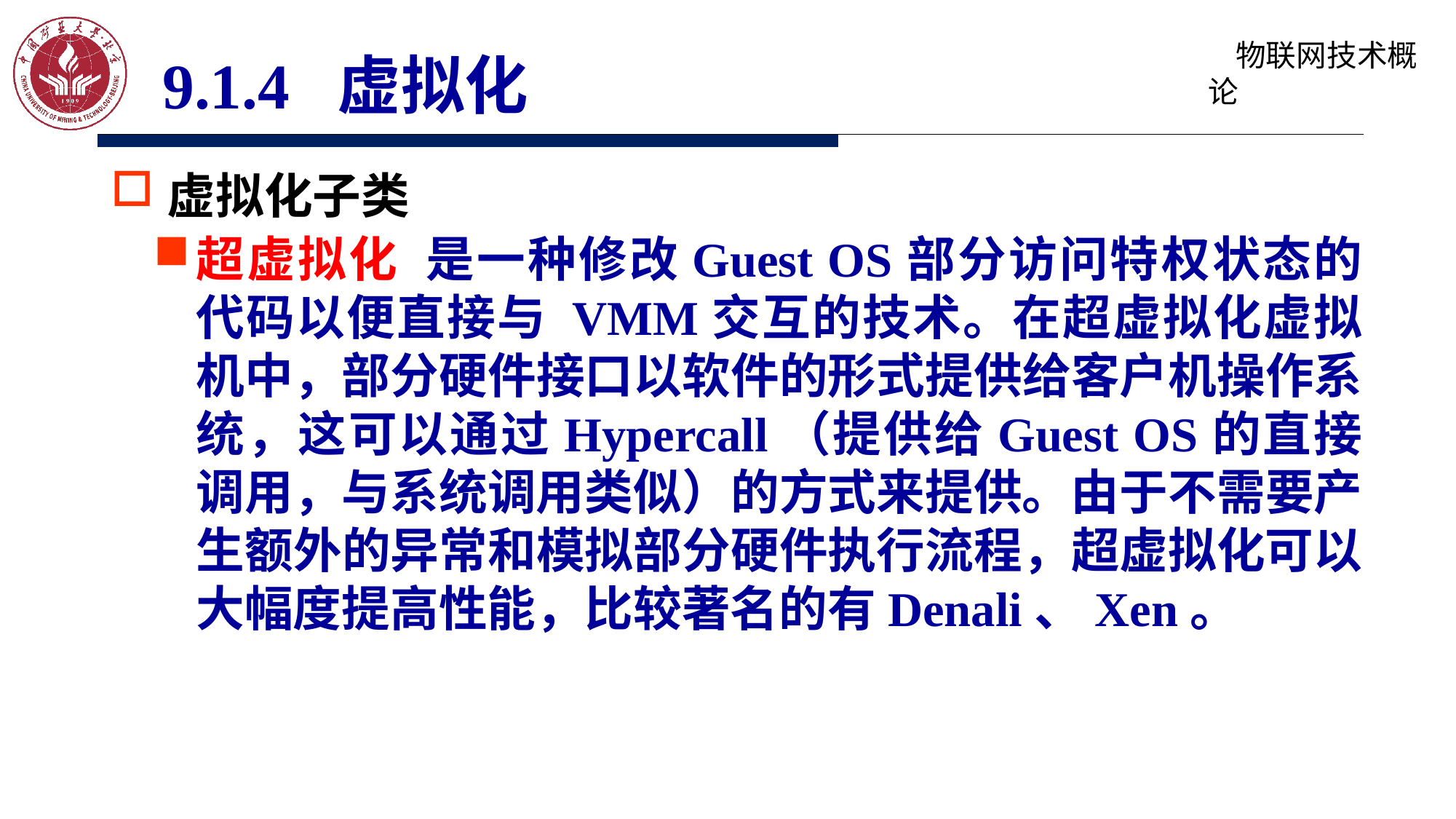

9.1.4  虚拟化
虚拟化子类
超虚拟化	是一种修改Guest OS部分访问特权状态的代码以便直接与 VMM交互的技术。在超虚拟化虚拟机中，部分硬件接口以软件的形式提供给客户机操作系统，这可以通过Hypercall（提供给Guest OS的直接调用，与系统调用类似）的方式来提供。由于不需要产生额外的异常和模拟部分硬件执行流程，超虚拟化可以大幅度提高性能，比较著名的有Denali、Xen。